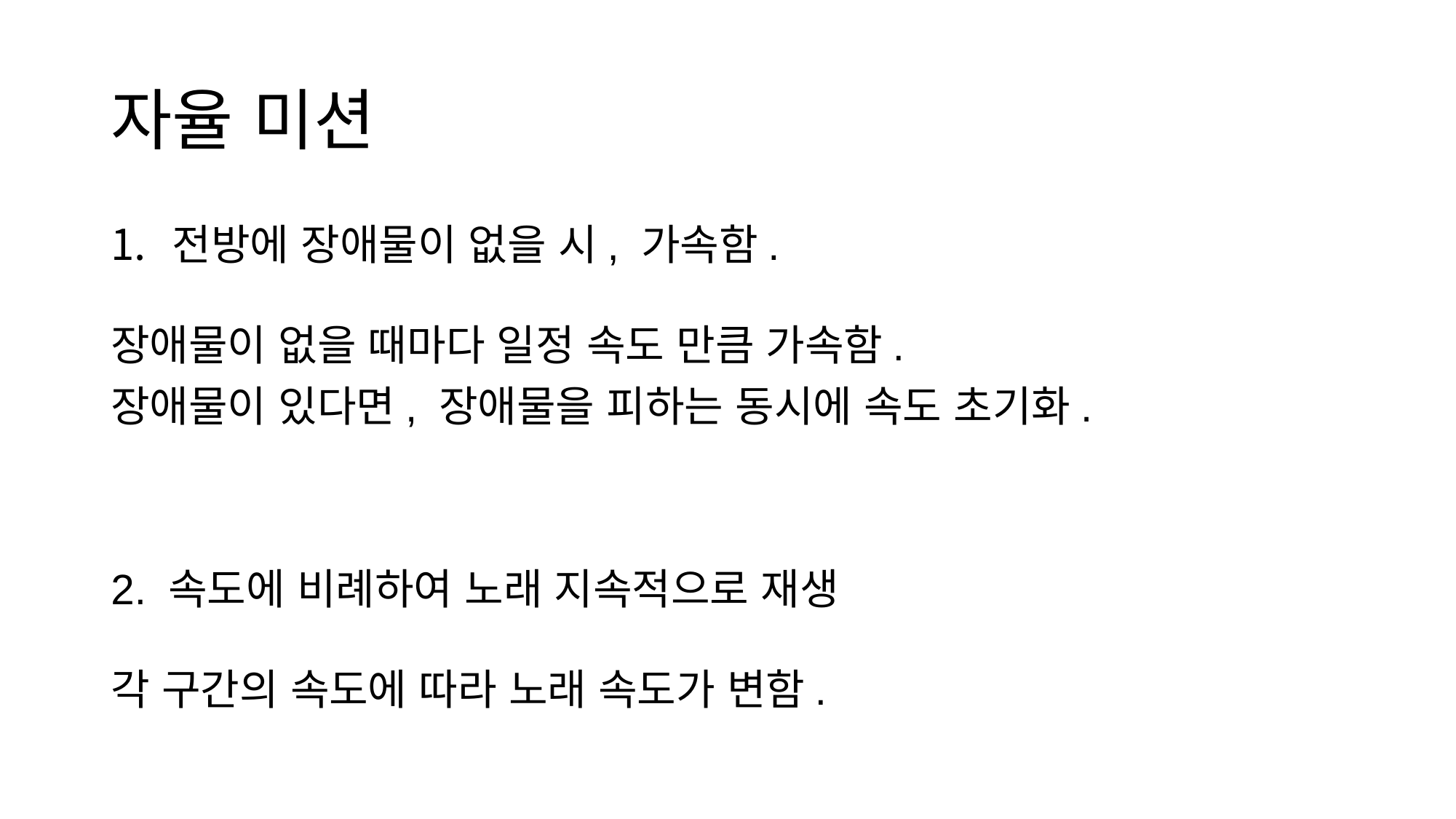

# 자율 미션
전방에 장애물이 없을 시, 가속함.

장애물이 없을 때마다 일정 속도 만큼 가속함.
장애물이 있다면, 장애물을 피하는 동시에 속도 초기화.

2. 속도에 비례하여 노래 지속적으로 재생

각 구간의 속도에 따라 노래 속도가 변함.